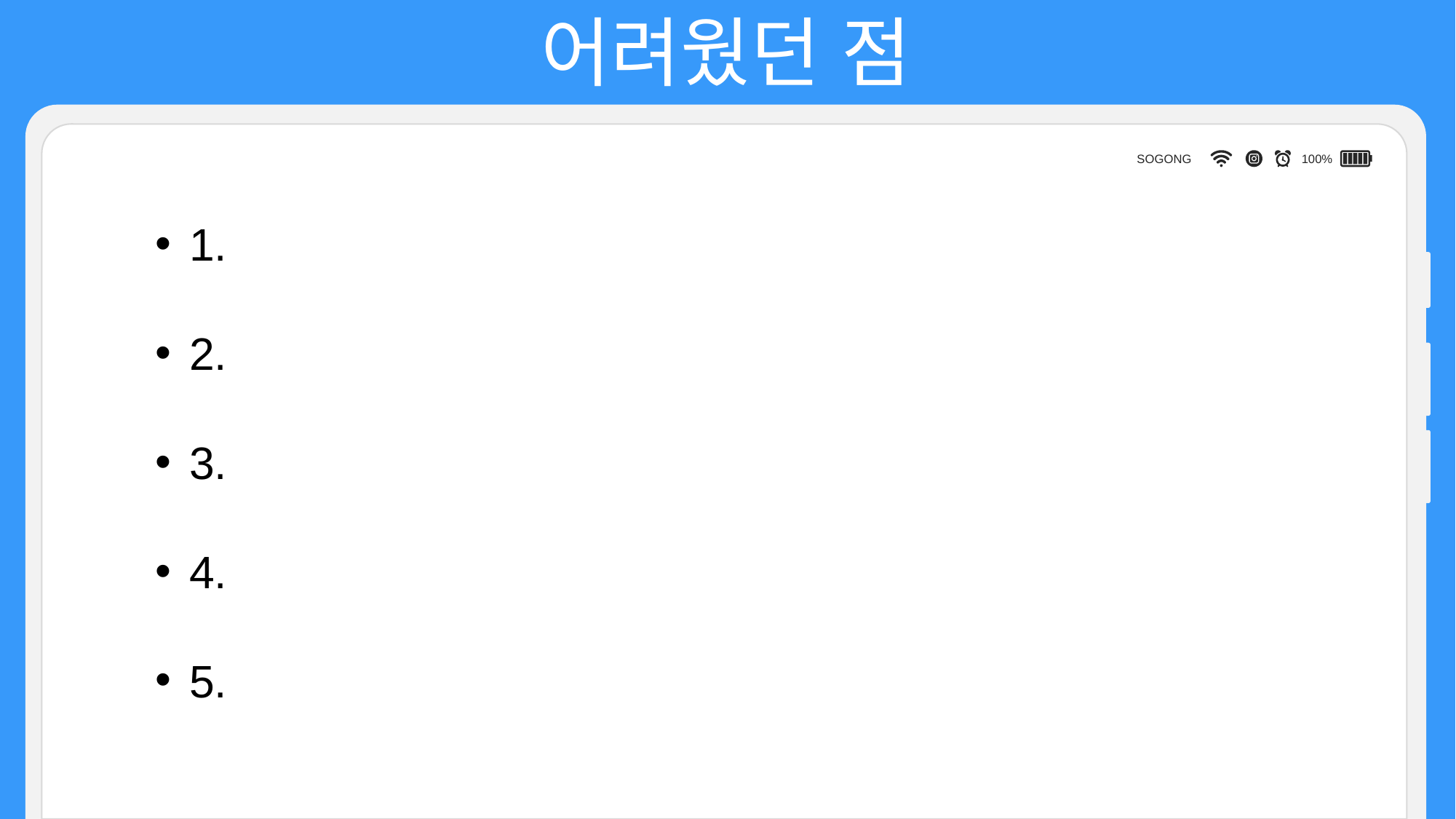

어려웠던 점

SOGONG
100%

1.

2.

3.

4.

5.